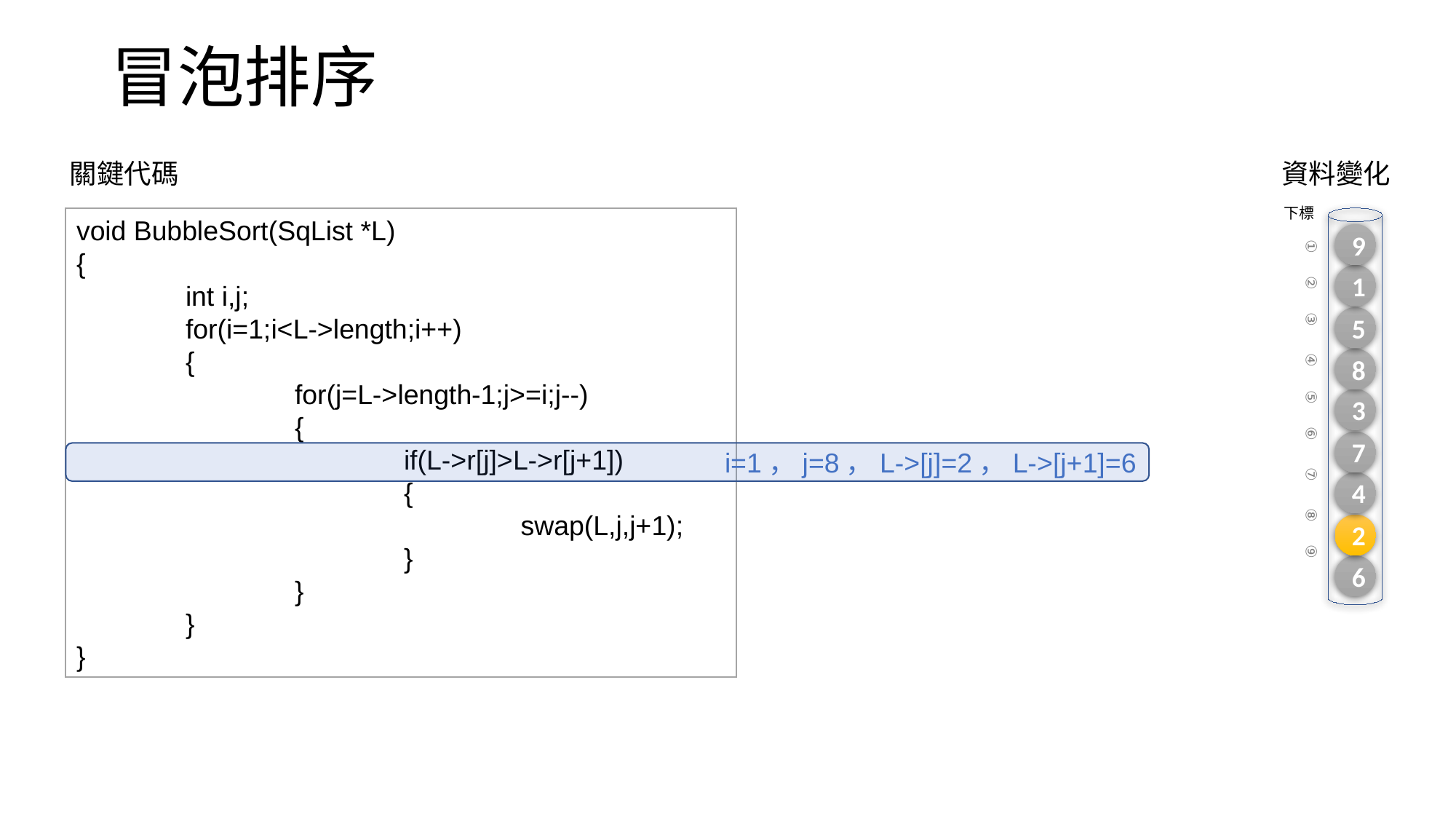

# 冒泡排序
關鍵代碼
資料變化
下標
void BubbleSort(SqList *L)
{
	int i,j;
	for(i=1;i<L->length;i++)
	{
		for(j=L->length-1;j>=i;j--)
		{
			if(L->r[j]>L->r[j+1]) 			{
				 swap(L,j,j+1);			}
		}
	}
}

9
1
5
8
3
7
4
2
6
①      ②      ③       ④      ⑤      ⑥       ⑦       ⑧      ⑨
i=1，j=8，L->[j]=2，L->[j+1]=6